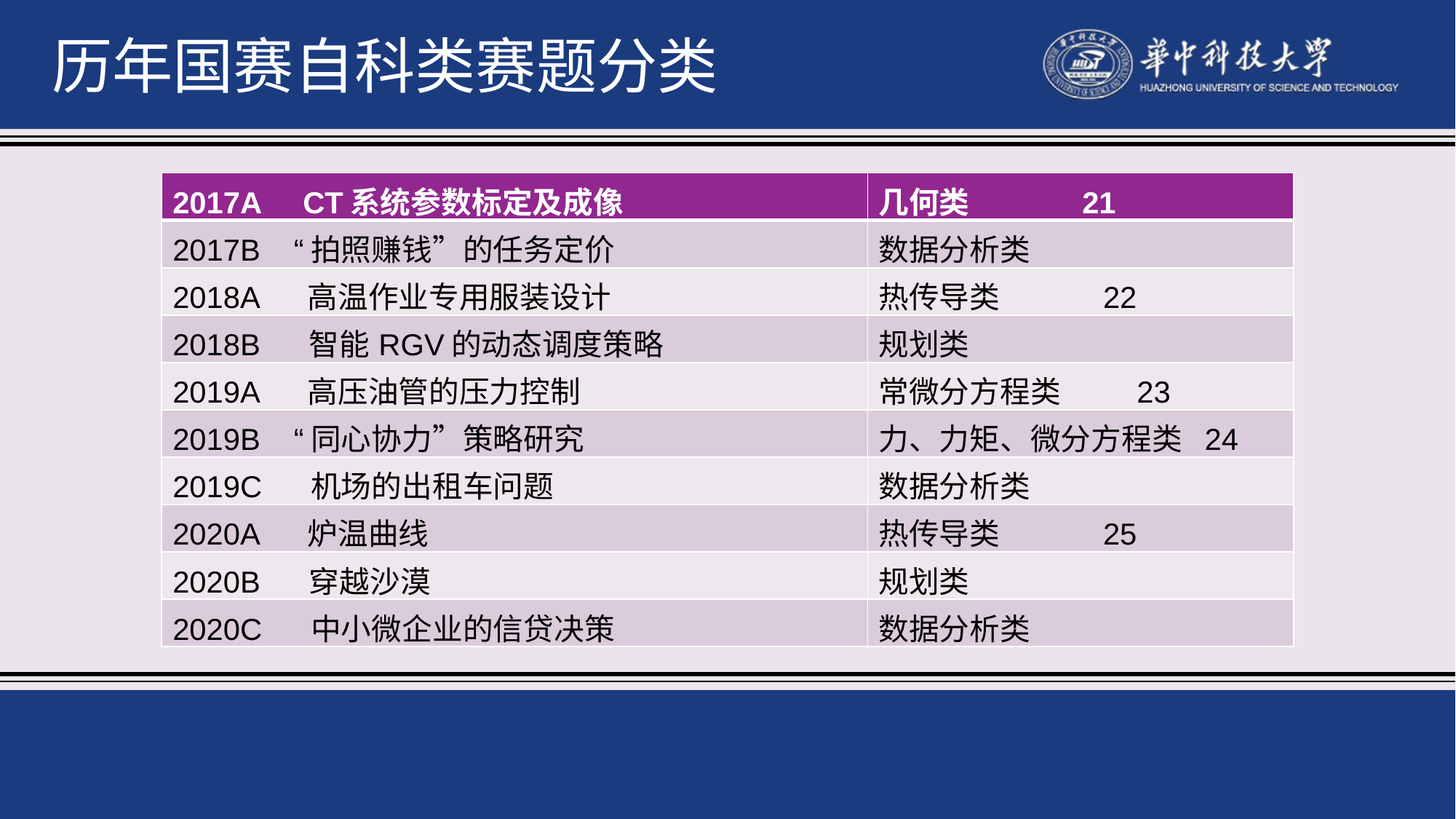

历年国赛自科类赛题分类
| 2017A CT系统参数标定及成像 | 几何类 21 |
| --- | --- |
| 2017B “拍照赚钱”的任务定价 | 数据分析类 |
| 2018A 高温作业专用服装设计 | 热传导类 22 |
| 2018B 智能RGV的动态调度策略 | 规划类 |
| 2019A 高压油管的压力控制 | 常微分方程类 23 |
| 2019B “同心协力”策略研究 | 力、力矩、微分方程类 24 |
| 2019C 机场的出租车问题 | 数据分析类 |
| 2020A 炉温曲线 | 热传导类 25 |
| 2020B 穿越沙漠 | 规划类 |
| 2020C 中小微企业的信贷决策 | 数据分析类 |